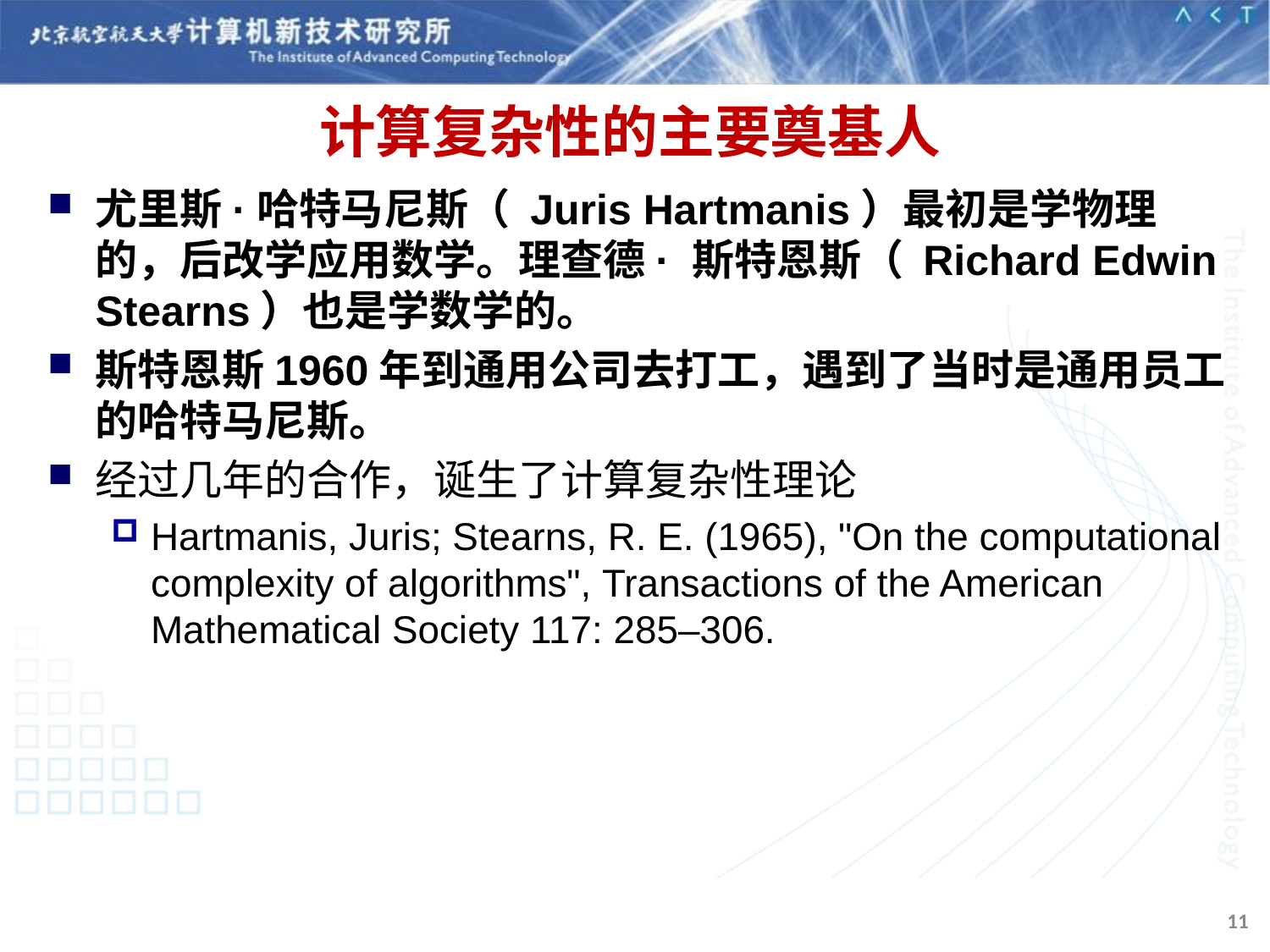

# 计算复杂性的主要奠基人
尤里斯·哈特马尼斯（ Juris Hartmanis）最初是学物理的，后改学应用数学。理查德· 斯特恩斯（ Richard Edwin Stearns）也是学数学的。
斯特恩斯1960年到通用公司去打工，遇到了当时是通用员工的哈特马尼斯。
经过几年的合作，诞生了计算复杂性理论
Hartmanis, Juris; Stearns, R. E. (1965), "On the computational complexity of algorithms", Transactions of the American Mathematical Society 117: 285–306.
11